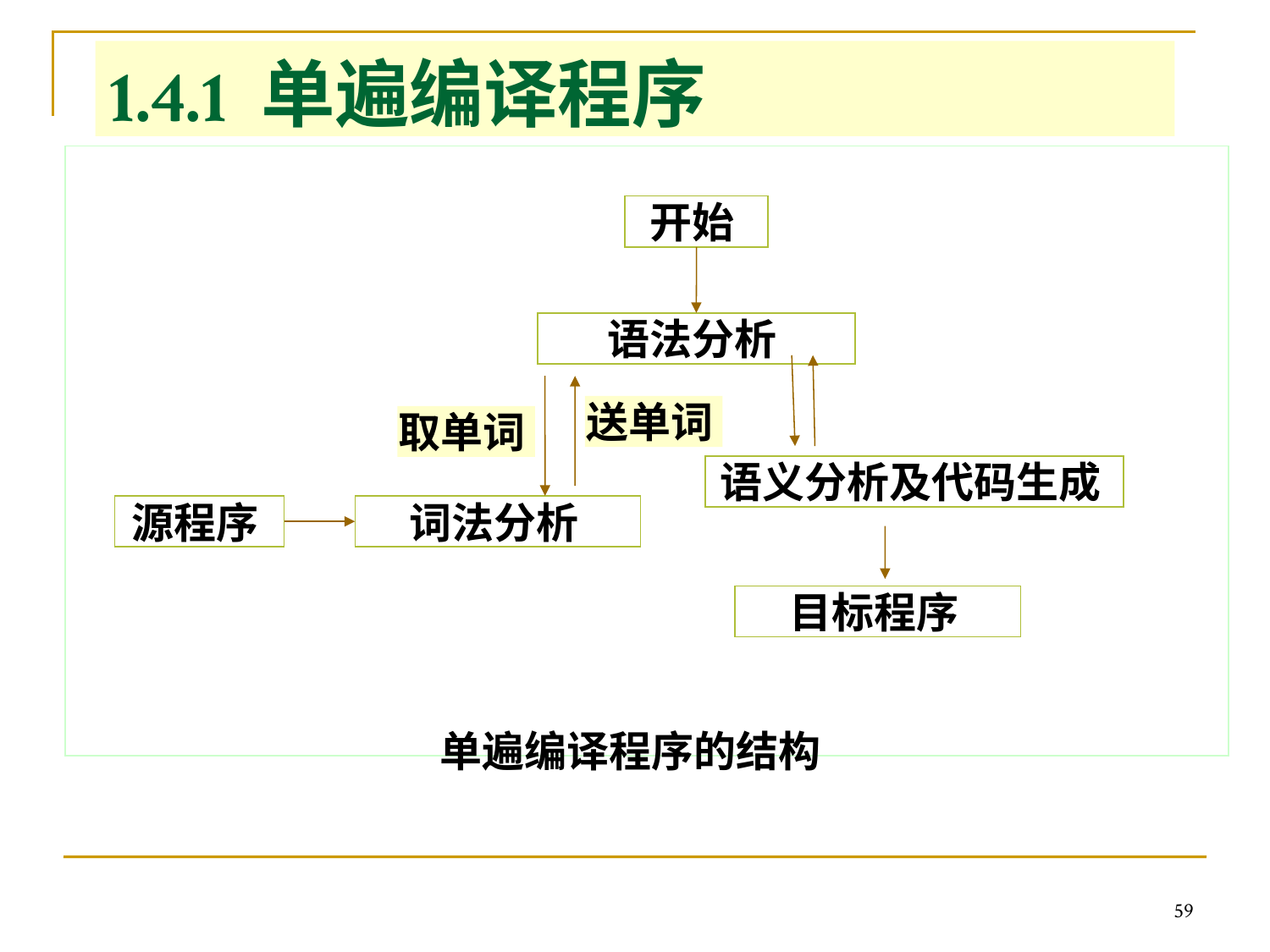

# 1.4.1 单遍编译程序

开始
语法分析

送单词
取单词
语义分析及代码生成
源程序
词法分析

目标程序
单遍编译程序的结构
59